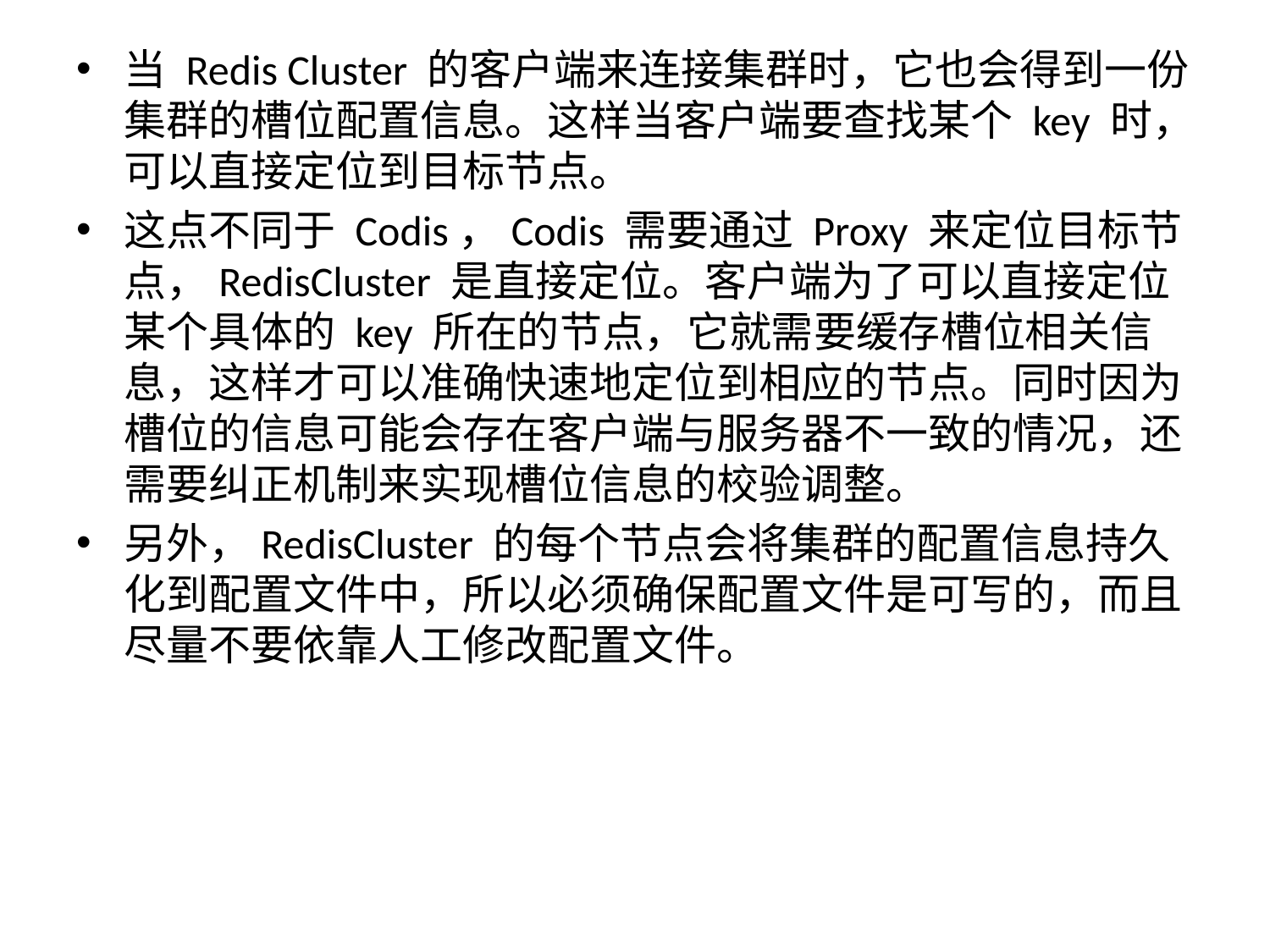

当 Redis Cluster 的客户端来连接集群时，它也会得到一份集群的槽位配置信息。这样当客户端要查找某个 key 时，可以直接定位到目标节点。
这点不同于 Codis，Codis 需要通过 Proxy 来定位目标节点，RedisCluster 是直接定位。客户端为了可以直接定位某个具体的 key 所在的节点，它就需要缓存槽位相关信息，这样才可以准确快速地定位到相应的节点。同时因为槽位的信息可能会存在客户端与服务器不一致的情况，还需要纠正机制来实现槽位信息的校验调整。
另外，RedisCluster 的每个节点会将集群的配置信息持久化到配置文件中，所以必须确保配置文件是可写的，而且尽量不要依靠人工修改配置文件。